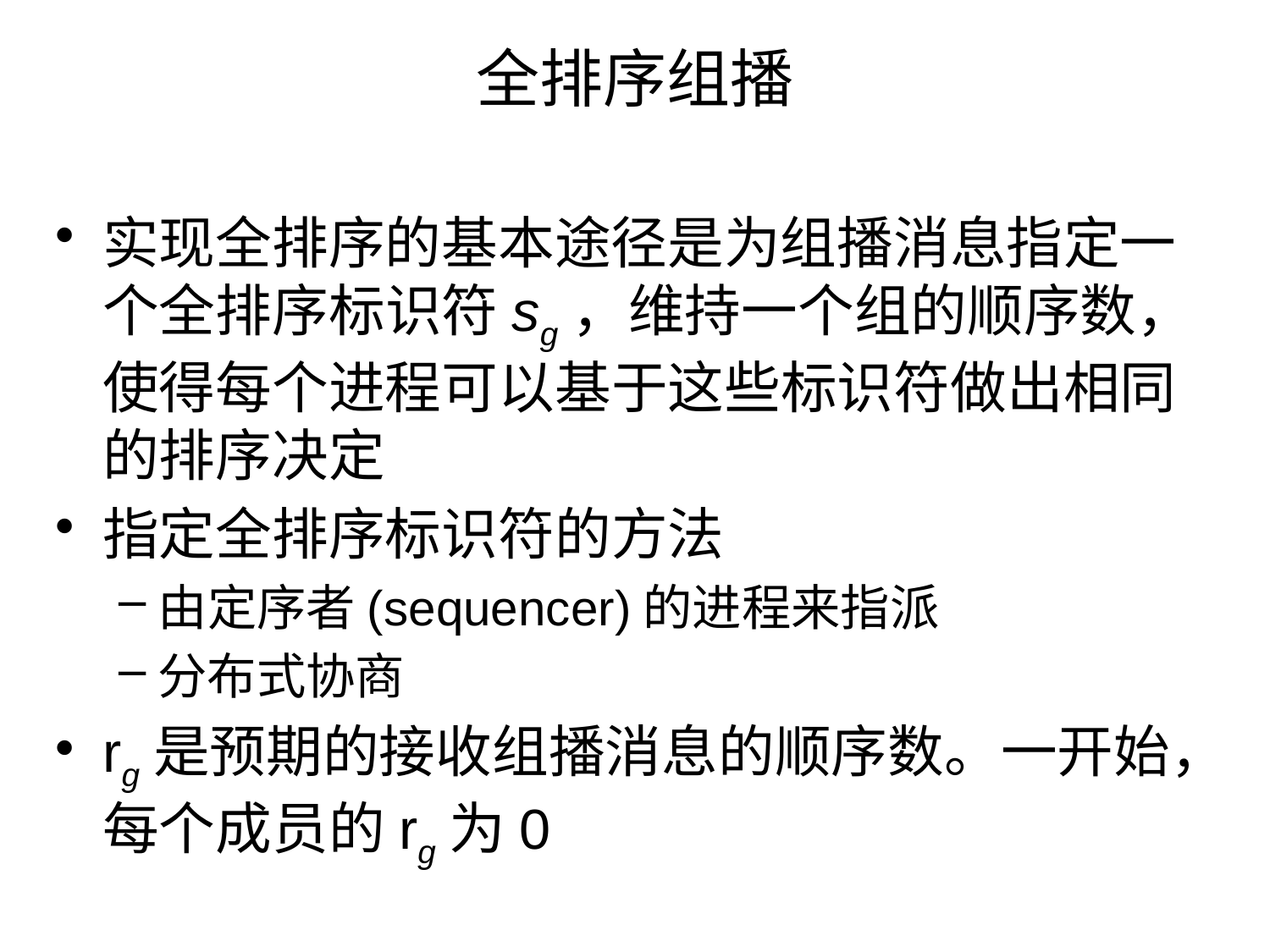

# 全排序组播
实现全排序的基本途径是为组播消息指定一个全排序标识符sg，维持一个组的顺序数，使得每个进程可以基于这些标识符做出相同的排序决定
指定全排序标识符的方法
由定序者(sequencer)的进程来指派
分布式协商
rg是预期的接收组播消息的顺序数。一开始，每个成员的rg为0